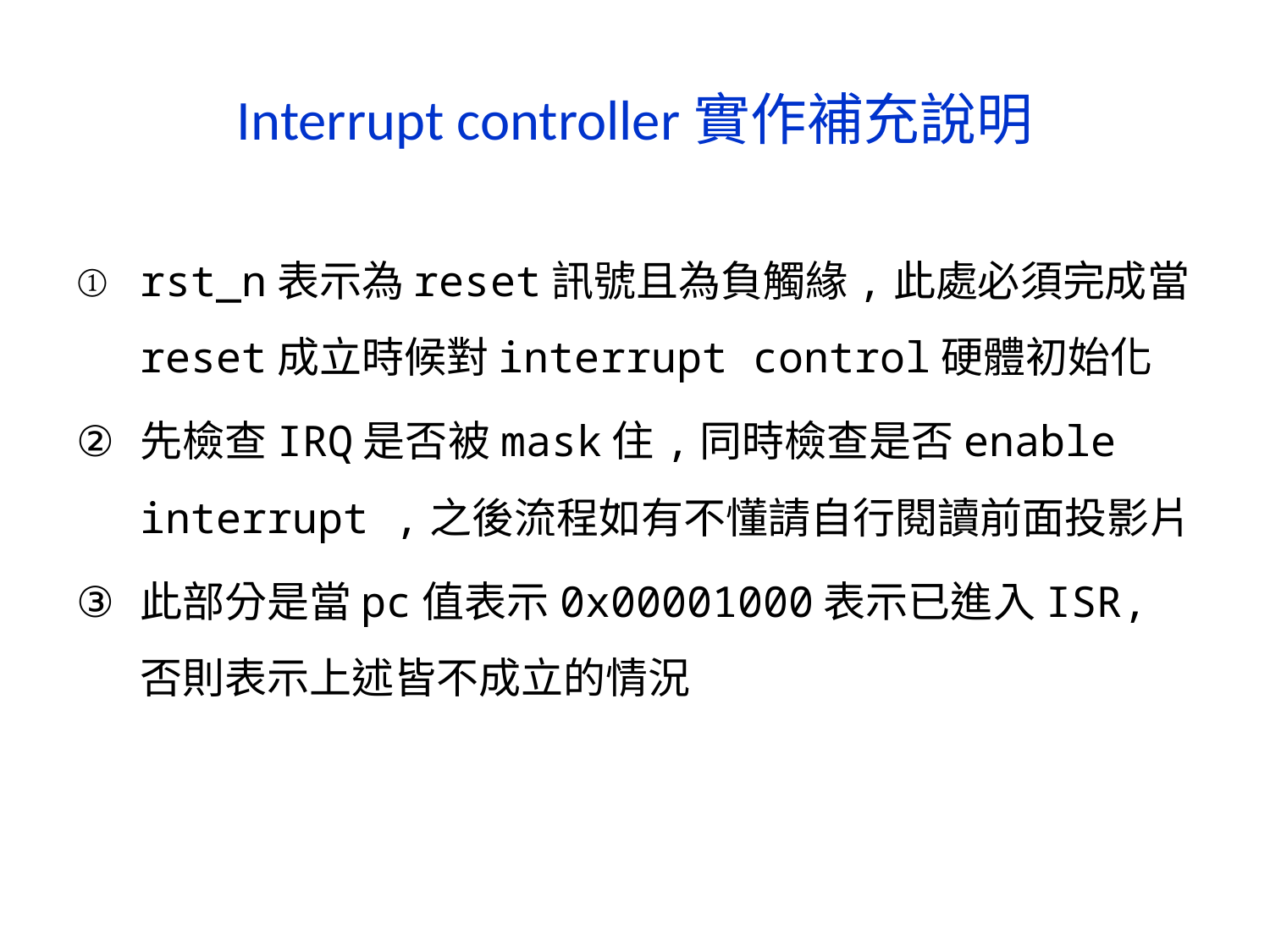

# Interrupt controller實作補充說明
rst_n表示為reset訊號且為負觸緣,此處必須完成當reset成立時候對interrupt control硬體初始化
先檢查IRQ是否被mask住,同時檢查是否enable interrupt ,之後流程如有不懂請自行閱讀前面投影片
此部分是當pc值表示0x00001000表示已進入ISR,否則表示上述皆不成立的情況